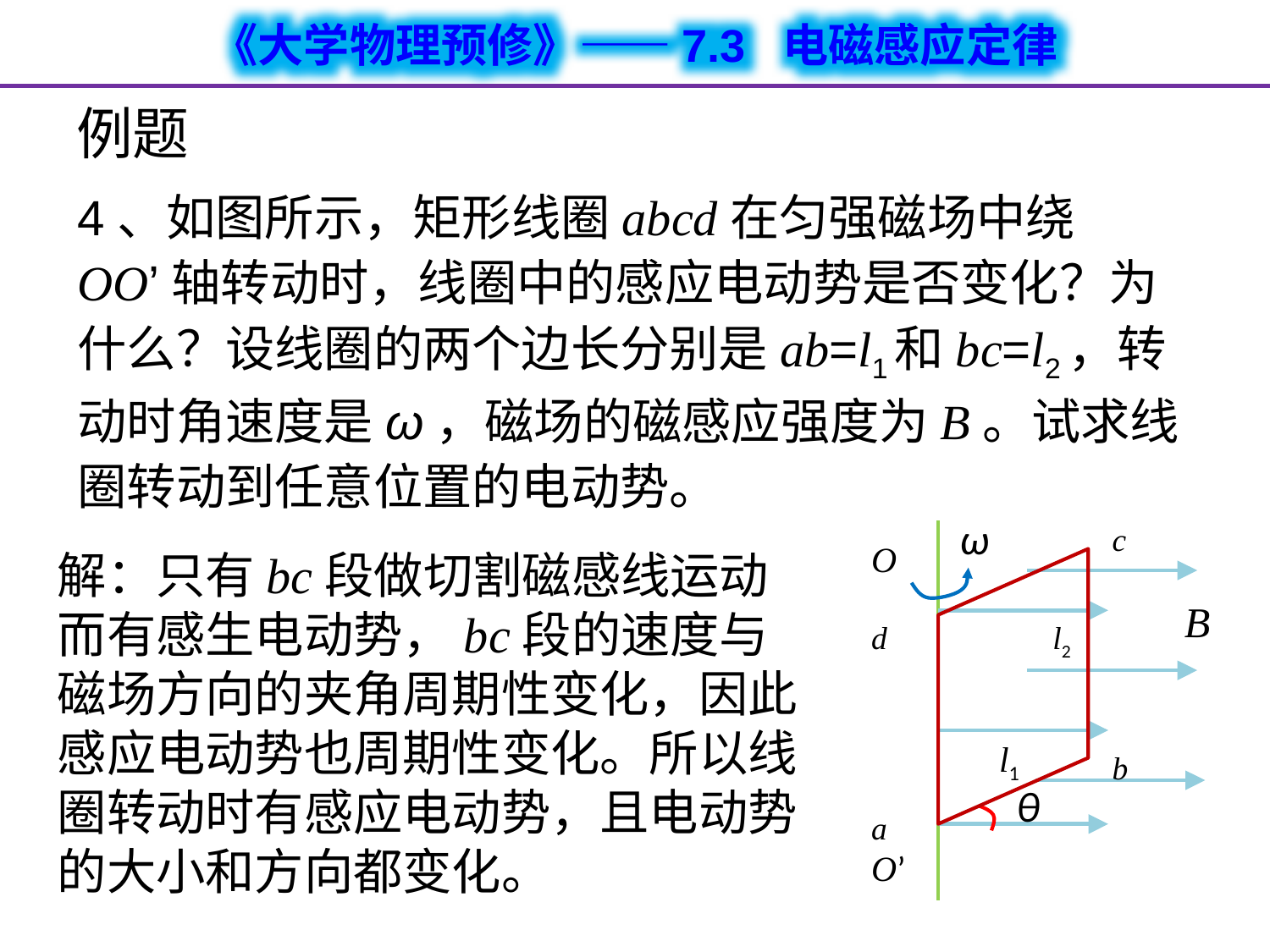

# 例题
4、如图所示，矩形线圈abcd在匀强磁场中绕OO’轴转动时，线圈中的感应电动势是否变化？为什么？设线圈的两个边长分别是ab=l1和bc=l2，转动时角速度是ω，磁场的磁感应强度为B。试求线圈转动到任意位置的电动势。
ω
c

b
O

d

a
O’

B

l2
l1
θ

解：只有bc段做切割磁感线运动而有感生电动势，bc段的速度与磁场方向的夹角周期性变化，因此感应电动势也周期性变化。所以线圈转动时有感应电动势，且电动势的大小和方向都变化。